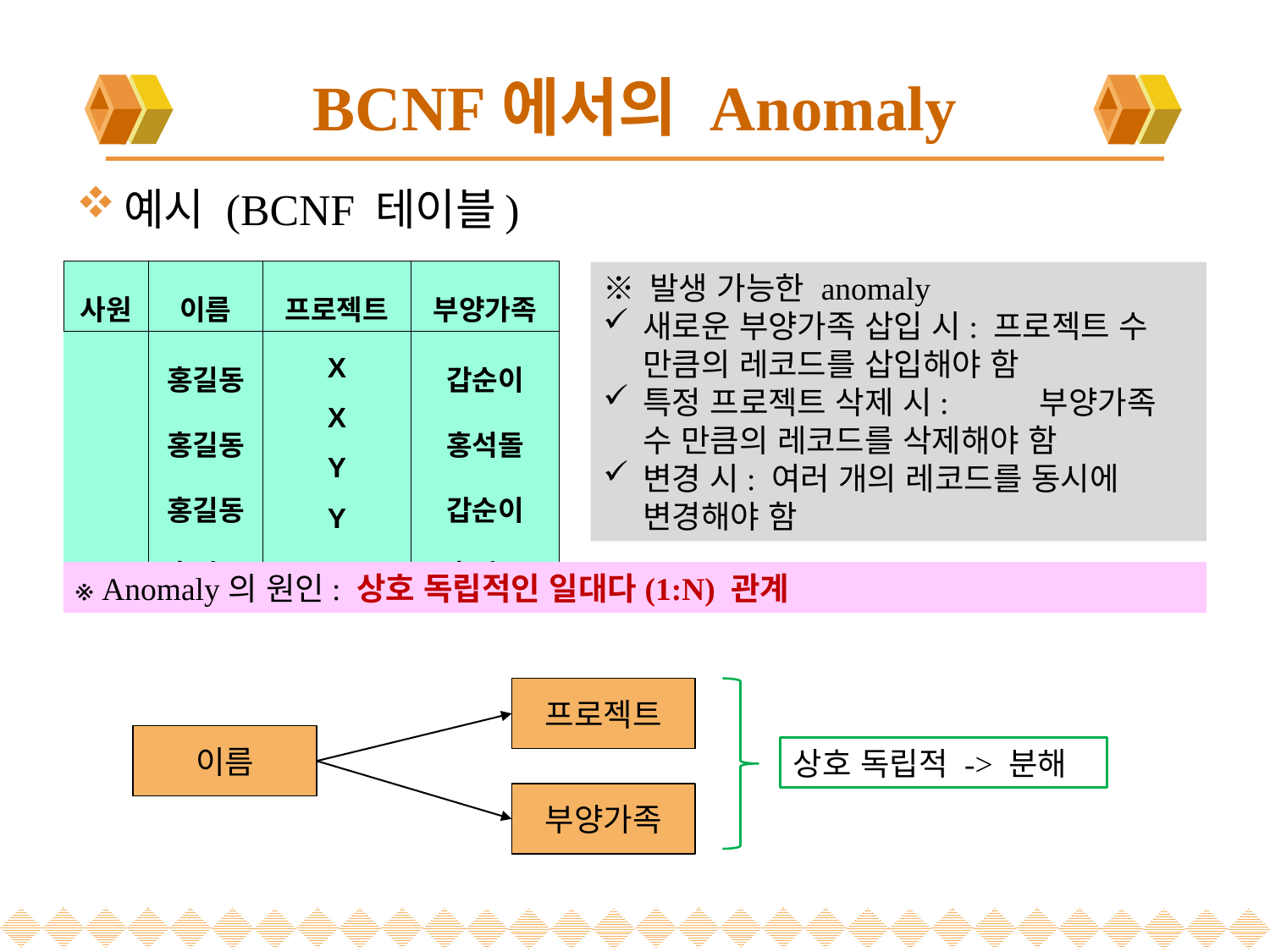

# BCNF에서의 Anomaly
예시 (BCNF 테이블)
| 사원 | 이름 | 프로젝트 | 부양가족 |
| --- | --- | --- | --- |
|  | 홍길동 홍길동 홍길동 홍길동 | X X Y Y | 갑순이 홍석돌 갑순이 홍석돌 |
※ 발생 가능한 anomaly
새로운 부양가족 삽입 시: 프로젝트 수 만큼의 레코드를 삽입해야 함
특정 프로젝트 삭제 시: 	 부양가족 수 만큼의 레코드를 삭제해야 함
변경 시: 여러 개의 레코드를 동시에 변경해야 함
※ Anomaly의 원인: 상호 독립적인 일대다(1:N) 관계
프로젝트

이름
상호 독립적 -> 분해
부양가족